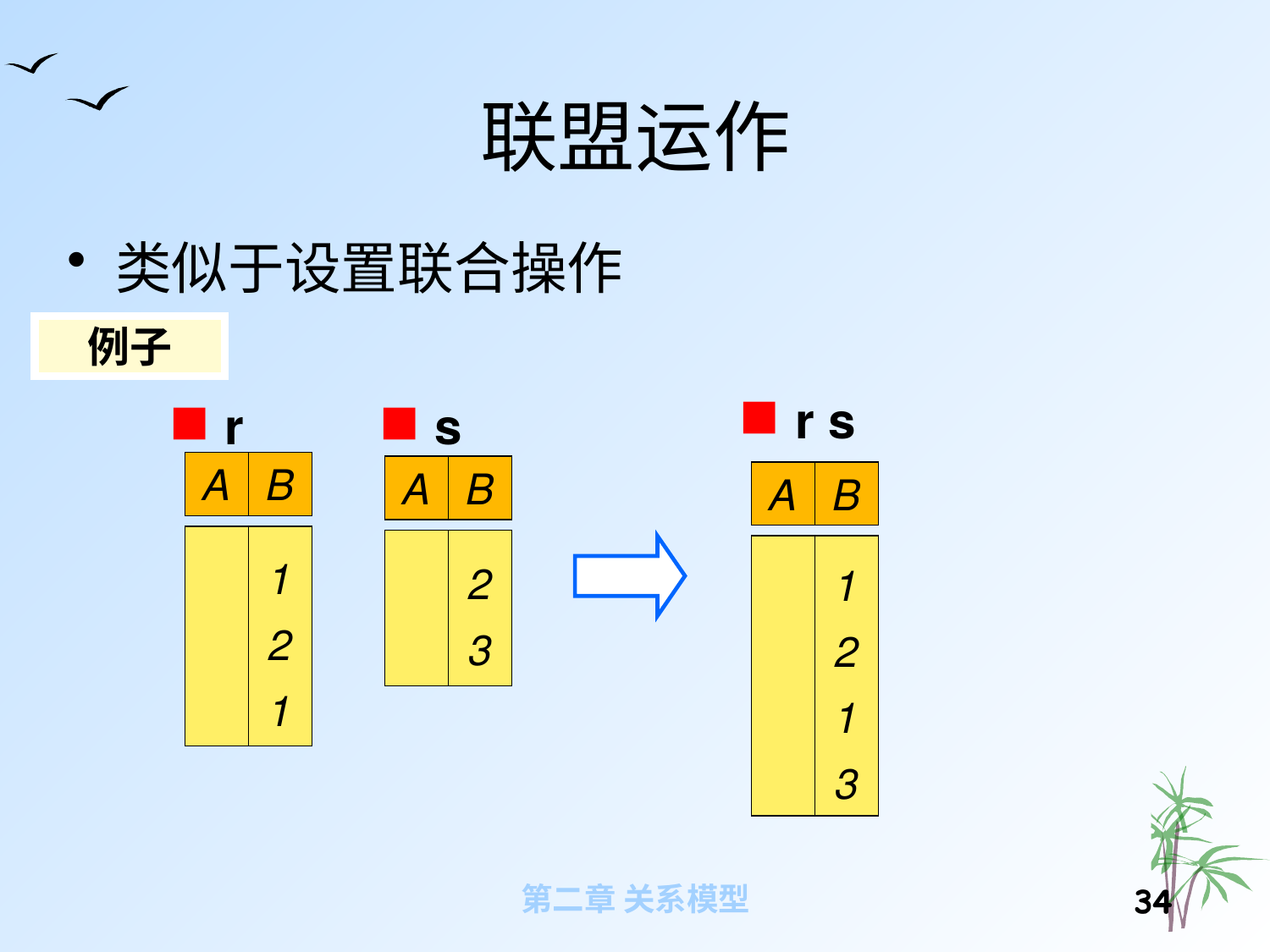

# 联盟运作
类似于设置联合操作
例子
r s
r
s
A
B

1
2
1
A
B

2
3
A
B

1
2
1
3

第二章 关系模型
34